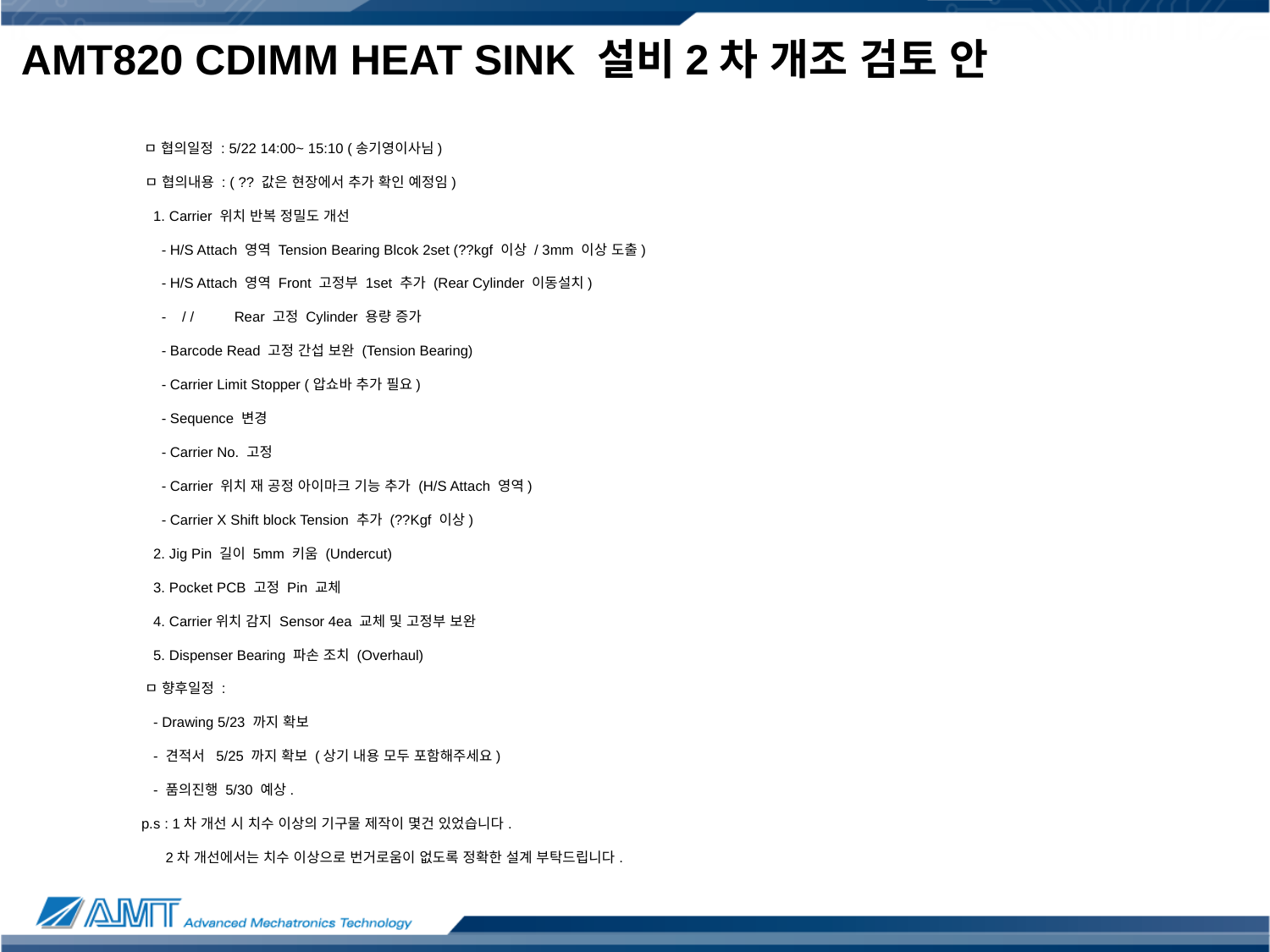

AMT820 CDIMM HEAT SINK 설비2차 개조 검토 안

 ㅁ 협의일정 : 5/22 14:00~ 15:10 (송기영이사님)

 ㅁ 협의내용 : ( ?? 값은 현장에서 추가 확인 예정임)

    1. Carrier 위치 반복 정밀도 개선

      - H/S Attach 영역 Tension Bearing Blcok 2set (??kgf 이상 / 3mm 이상 도출)

      - H/S Attach 영역 Front 고정부 1set 추가 (Rear Cylinder 이동설치)

      -    / /          Rear 고정 Cylinder 용량 증가

      - Barcode Read 고정 간섭 보완 (Tension Bearing)

      - Carrier Limit Stopper (압쇼바 추가 필요)

      - Sequence 변경

      - Carrier No. 고정

      - Carrier 위치 재 공정 아이마크 기능 추가 (H/S Attach 영역)

      - Carrier X Shift block Tension 추가 (??Kgf 이상)

    2. Jig Pin 길이 5mm 키움 (Undercut)

    3. Pocket PCB 고정 Pin 교체

    4. Carrier위치 감지 Sensor 4ea 교체 및 고정부 보완

    5. Dispenser Bearing 파손 조치 (Overhaul)

 ㅁ 향후일정 :

    - Drawing 5/23 까지 확보

    - 견적서  5/25 까지 확보 (상기 내용 모두 포함해주세요)

    - 품의진행 5/30 예상.

 p.s : 1차 개선 시 치수 이상의 기구물 제작이 몇건 있었습니다.

       2차 개선에서는 치수 이상으로 번거로움이 없도록 정확한 설계 부탁드립니다.